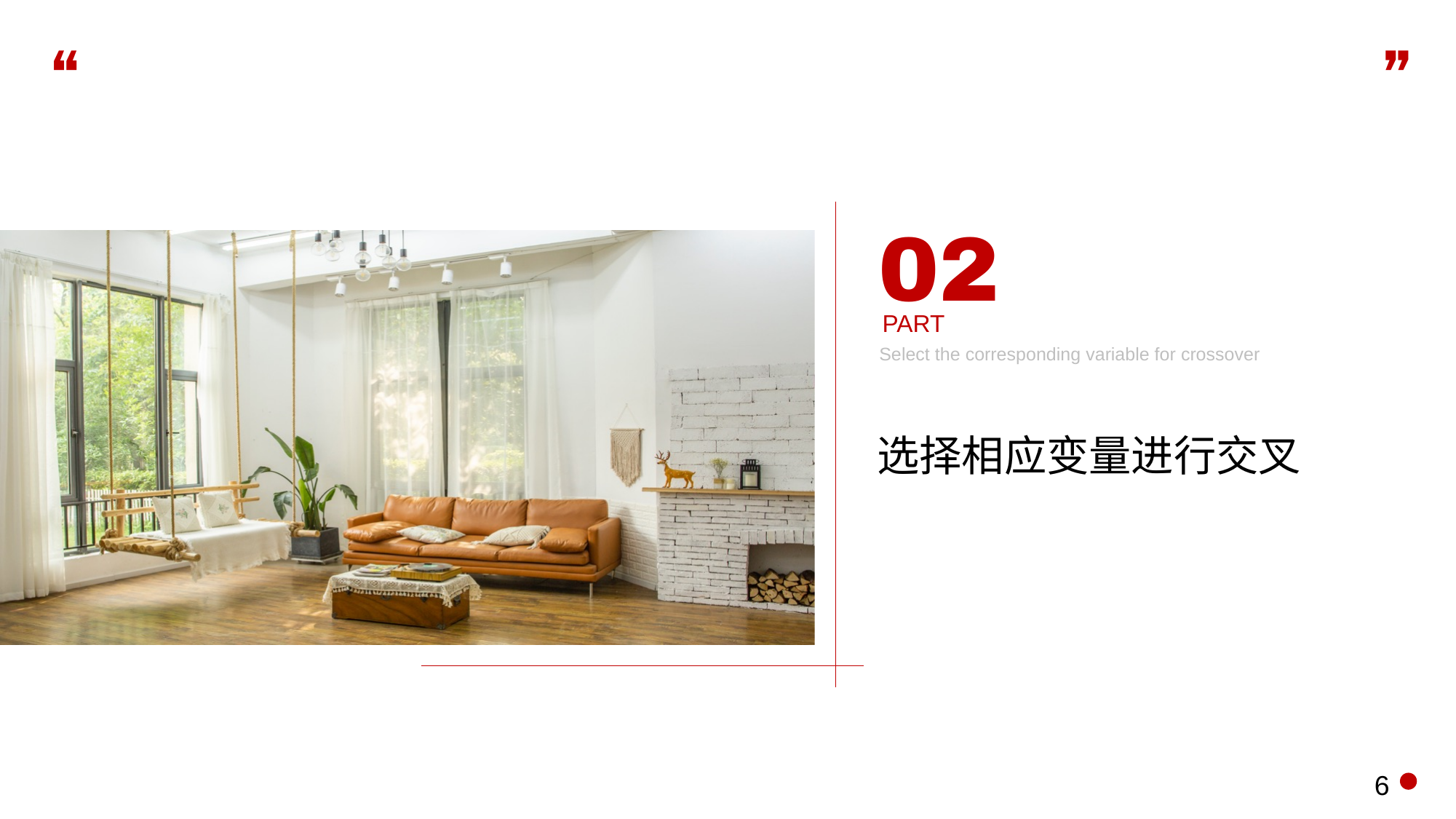

“
”
02

PART
Select the corresponding variable for crossover
选择相应变量进行交叉
6